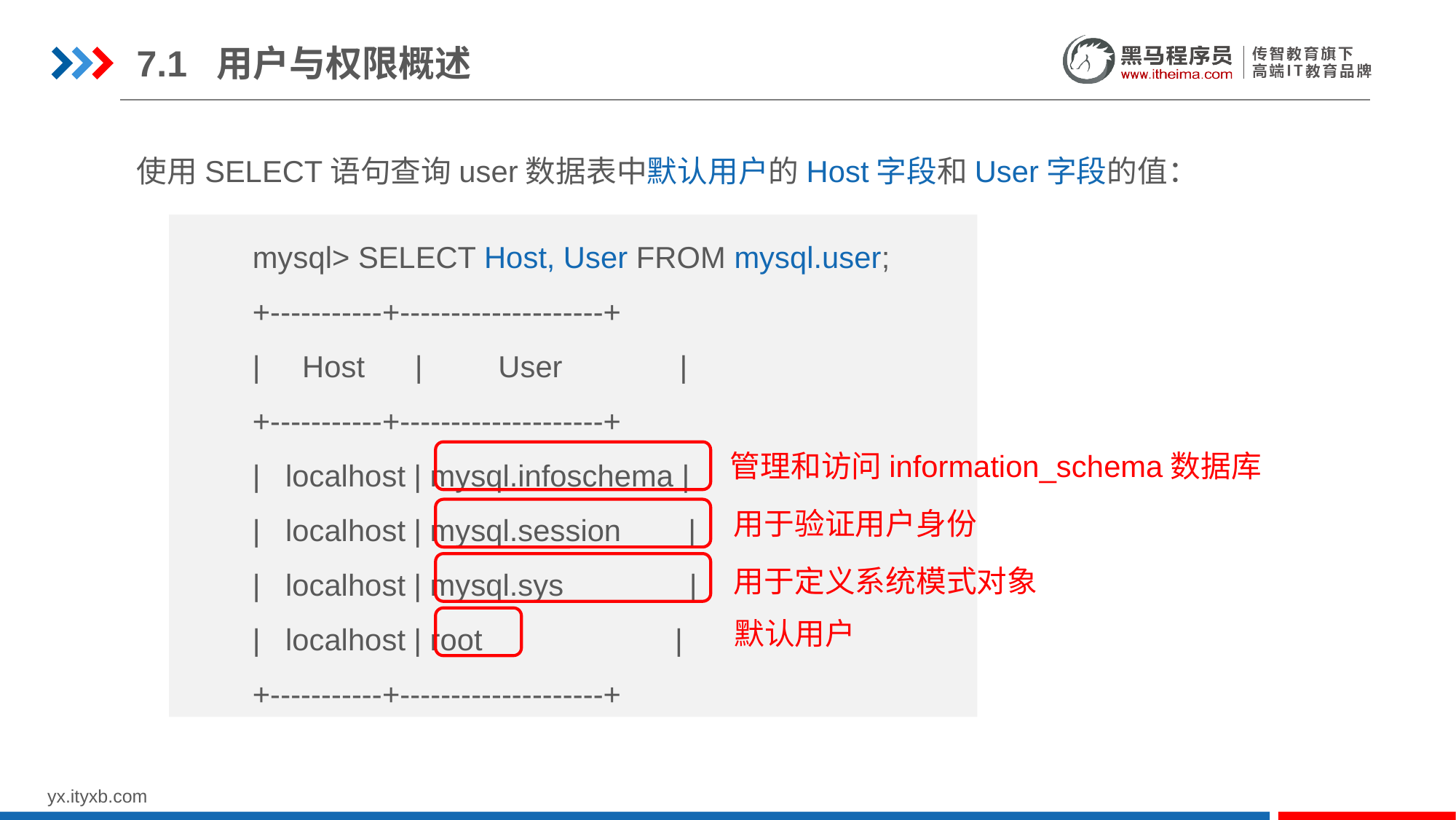

7.1  用户与权限概述
使用SELECT语句查询user数据表中默认用户的Host字段和User字段的值：
mysql> SELECT Host, User FROM mysql.user;
+-----------+--------------------+
|     Host      |         User              |
+-----------+--------------------+
|   localhost | mysql.infoschema |
|   localhost | mysql.session        |
|   localhost | mysql.sys               |
|   localhost | root                       |
+-----------+--------------------+

管理和访问information_schema数据库

用于验证用户身份

用于定义系统模式对象

默认用户